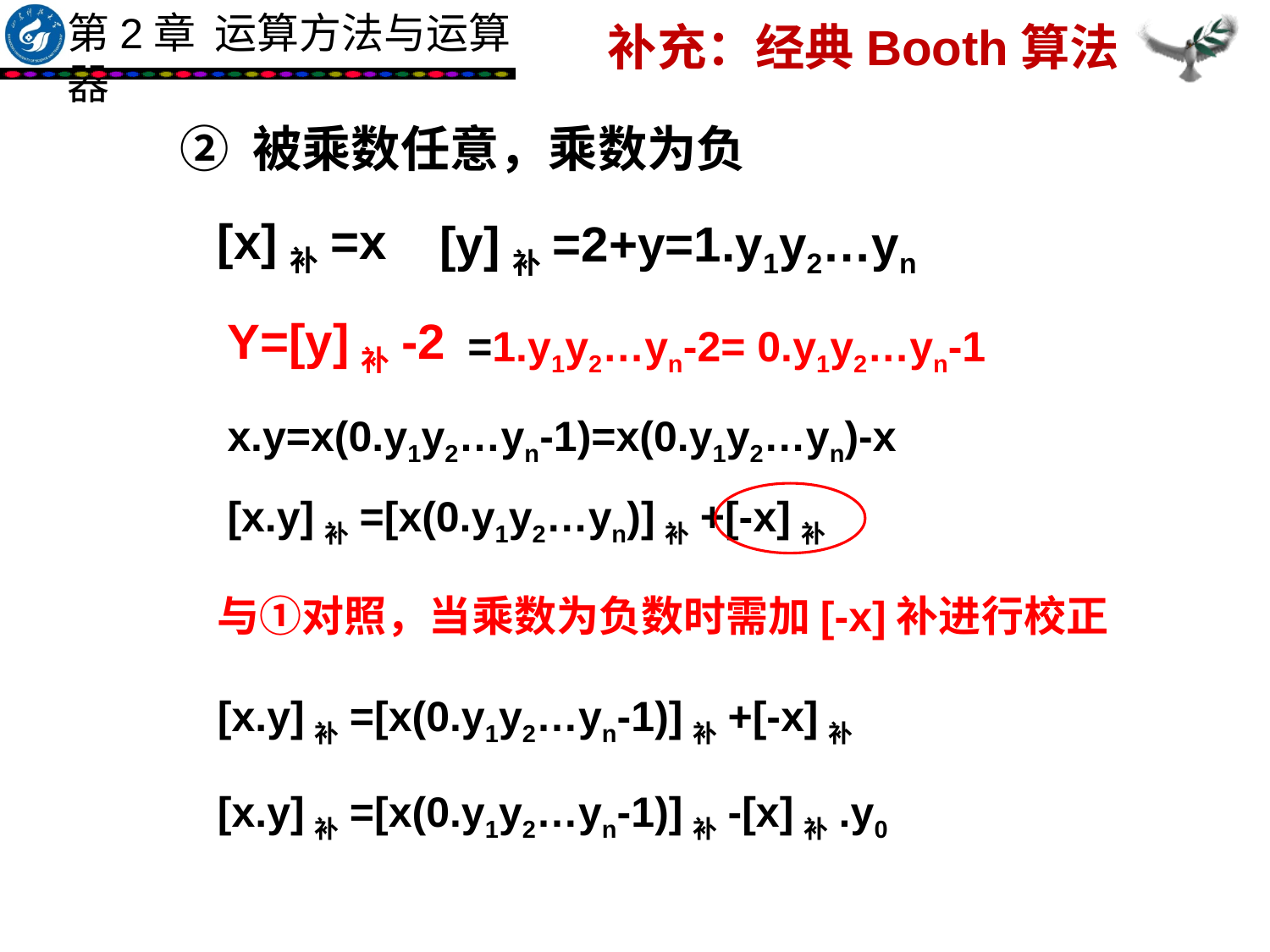

补充：经典Booth算法
② 被乘数任意，乘数为负
[x]补=x
[y]补=2+y=1.y1y2…yn
Y=[y]补-2
=1.y1y2…yn-2= 0.y1y2…yn-1
x.y=x(0.y1y2…yn-1)=x(0.y1y2…yn)-x
[x.y]补=[x(0.y1y2…yn)]补+[-x]补

与①对照，当乘数为负数时需加[-x]补进行校正
[x.y]补=[x(0.y1y2…yn-1)]补+[-x]补
[x.y]补=[x(0.y1y2…yn-1)]补-[x]补.y0